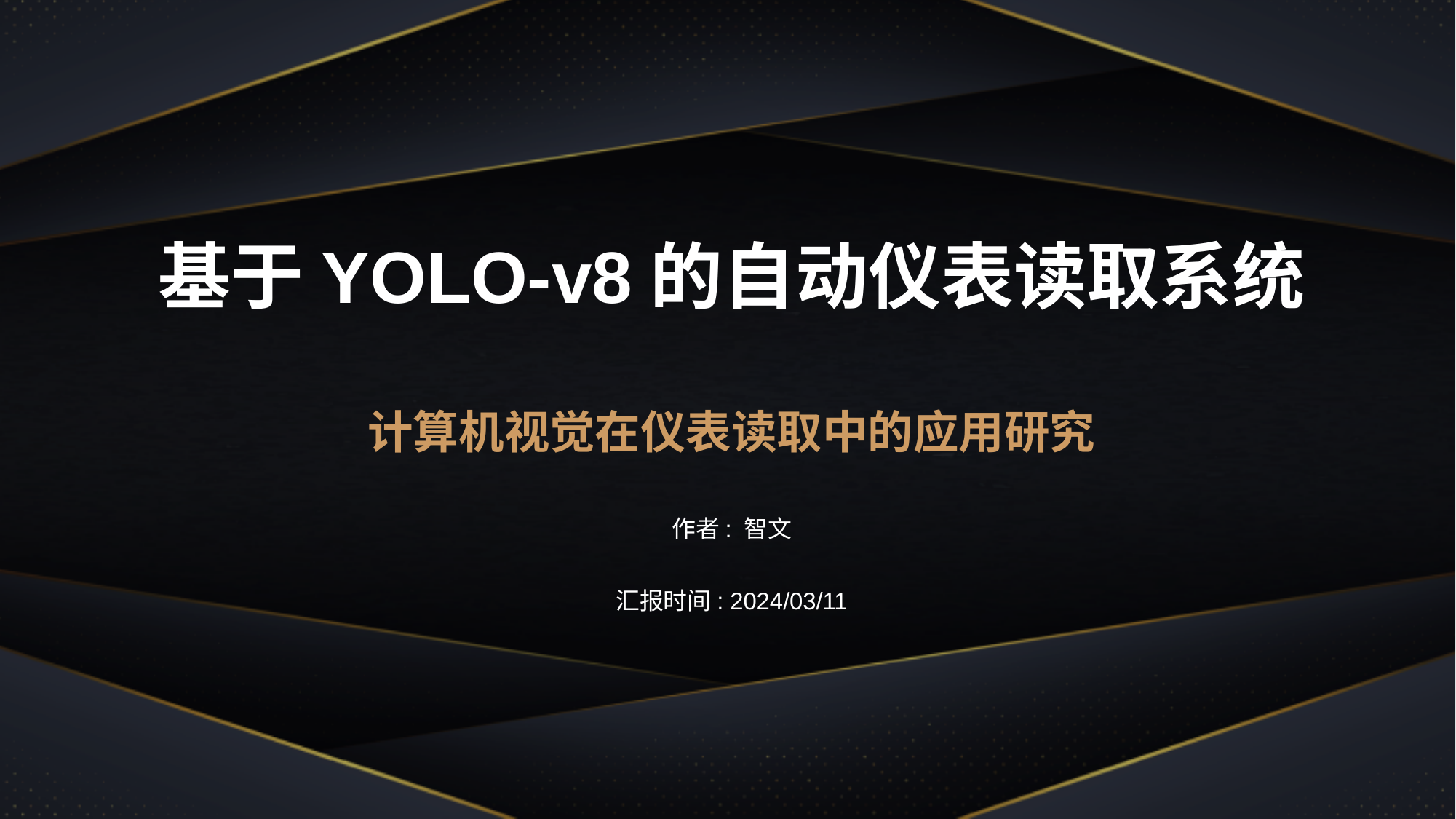

基于YOLO-v8的自动仪表读取系统
计算机视觉在仪表读取中的应用研究

作者: 智文

汇报时间: 2024/03/11